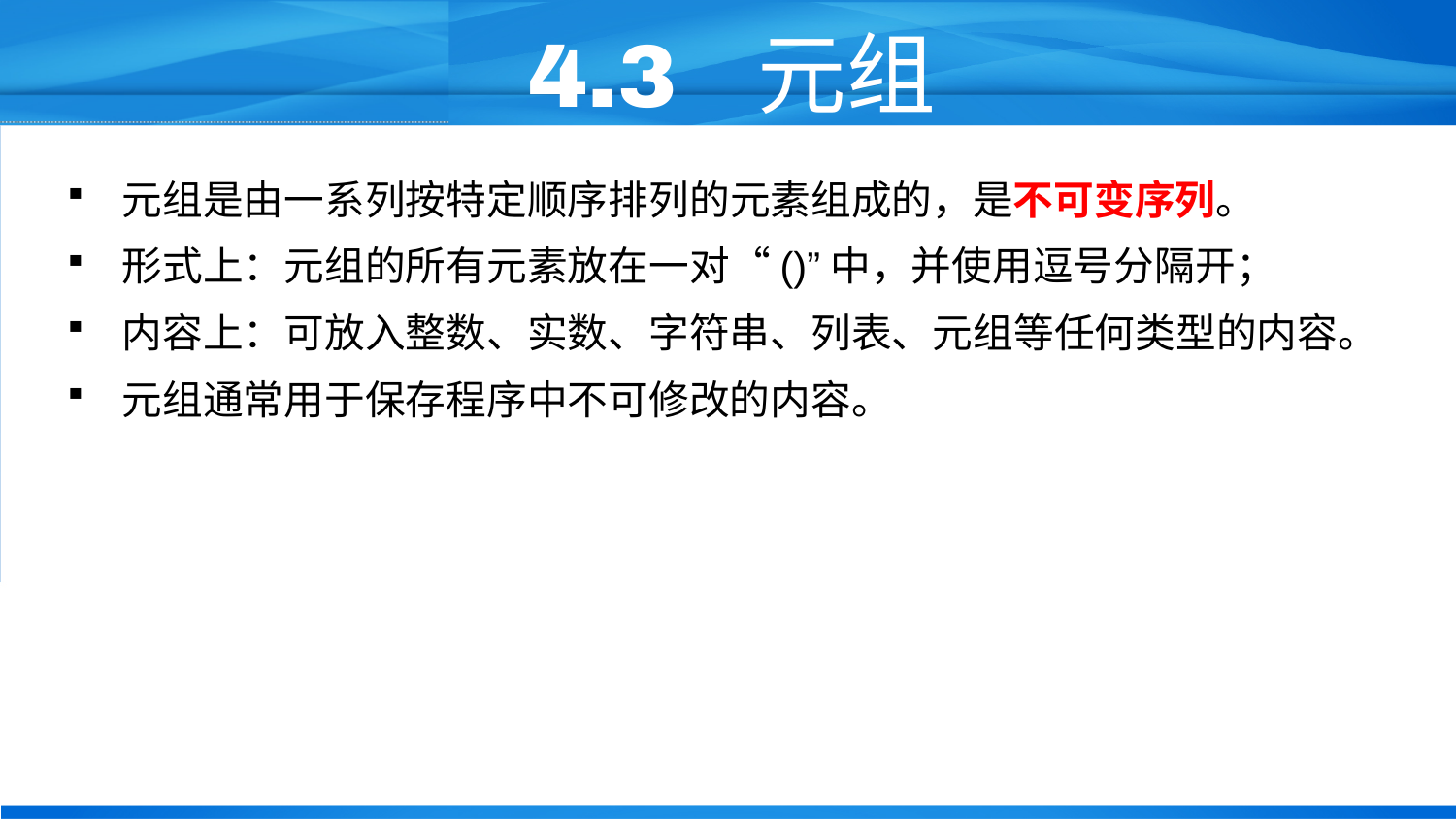

# 4.3  元组
元组是由一系列按特定顺序排列的元素组成的，是不可变序列。
形式上：元组的所有元素放在一对“()”中，并使用逗号分隔开；
内容上：可放入整数、实数、字符串、列表、元组等任何类型的内容。
元组通常用于保存程序中不可修改的内容。